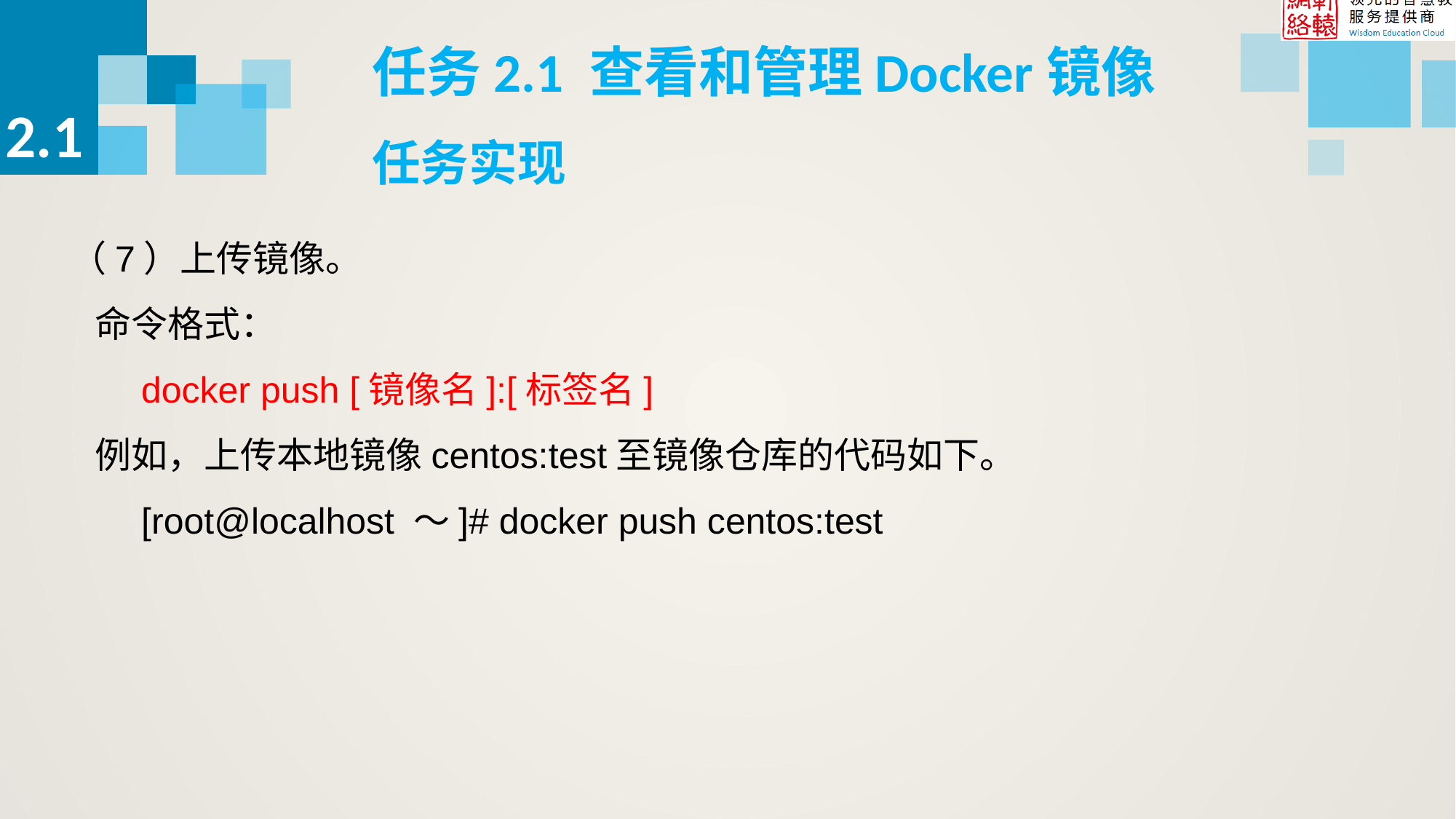

任务2.1 查看和管理Docker镜像
2.1
任务实现
（7）上传镜像。
  命令格式：
       docker push [镜像名]:[标签名]
  例如，上传本地镜像centos:test至镜像仓库的代码如下。
       [root@localhost ～]# docker push centos:test